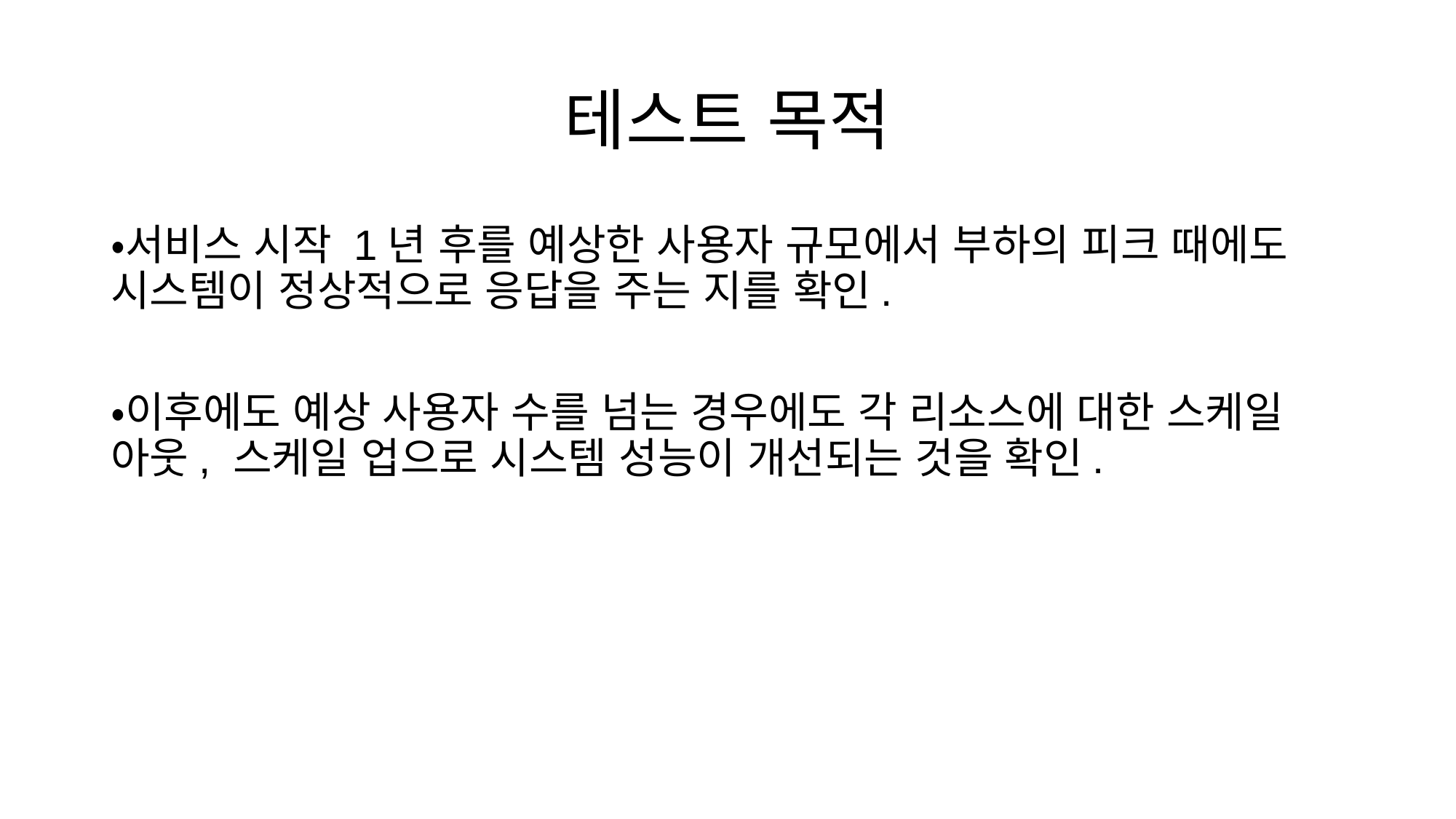

# 테스트 목적
・서비스 시작 1년 후를 예상한 사용자 규모에서 부하의 피크 때에도 시스템이 정상적으로 응답을 주는 지를 확인.

・이후에도 예상 사용자 수를 넘는 경우에도 각 리소스에 대한 스케일 아웃, 스케일 업으로 시스템 성능이 개선되는 것을 확인.